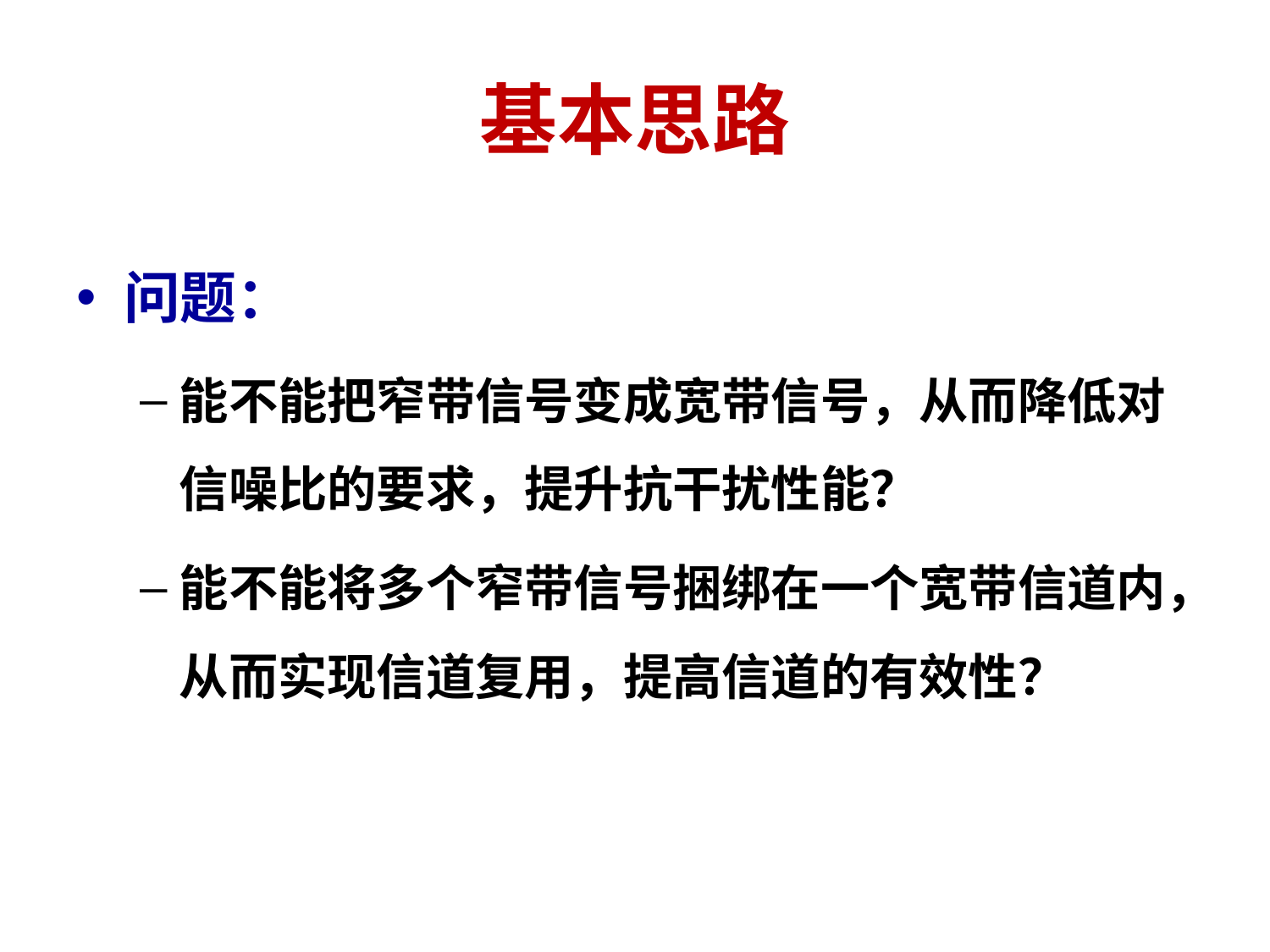

# 基本思路
问题：
能不能把窄带信号变成宽带信号，从而降低对信噪比的要求，提升抗干扰性能？
能不能将多个窄带信号捆绑在一个宽带信道内，从而实现信道复用，提高信道的有效性？